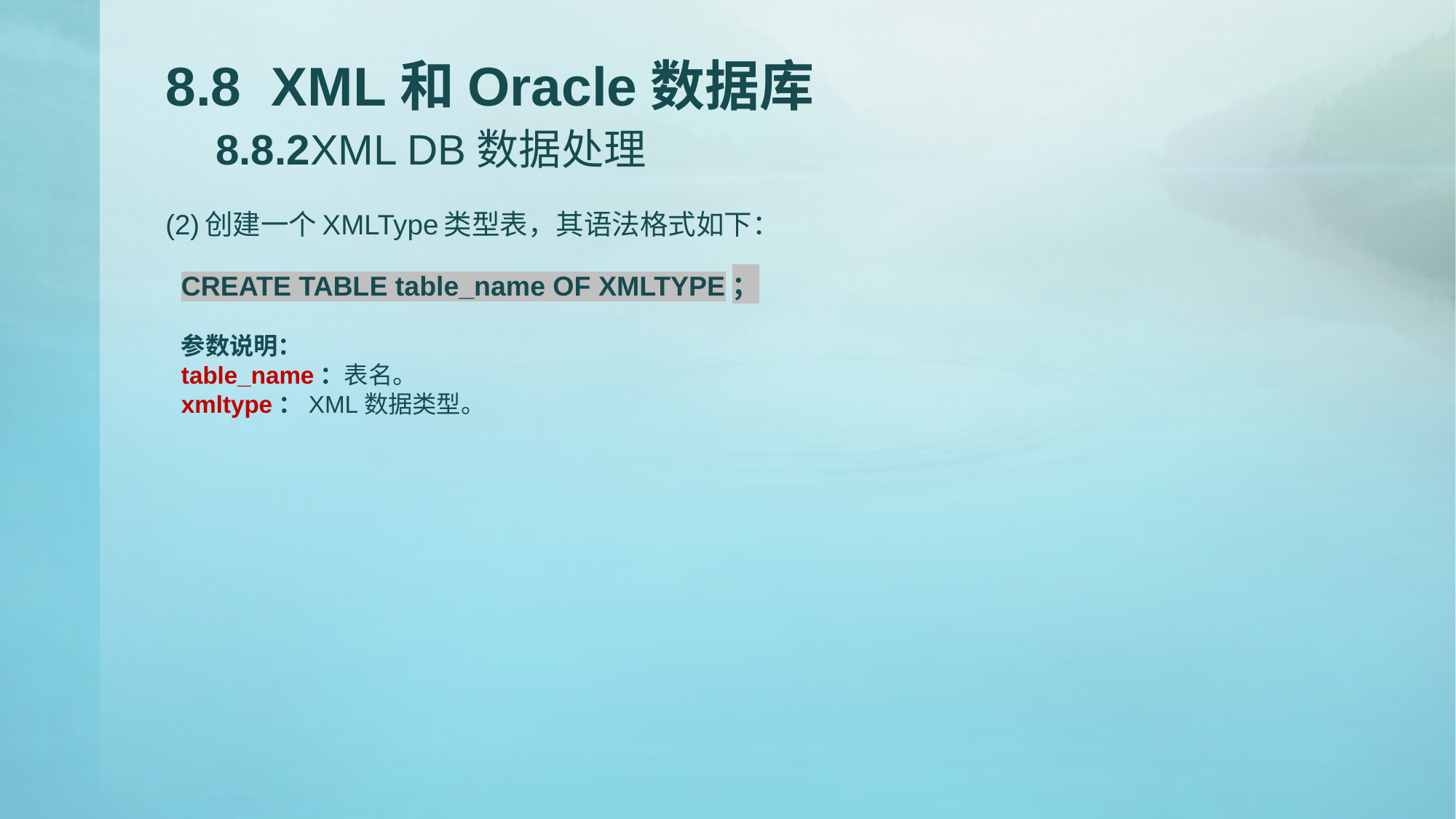

# 8.8  XML和Oracle数据库 8.8.2XML DB数据处理
(2)创建一个XMLType类型表，其语法格式如下：
CREATE TABLE table_name OF XMLTYPE；

参数说明：
table_name：表名。
xmltype：XML数据类型。